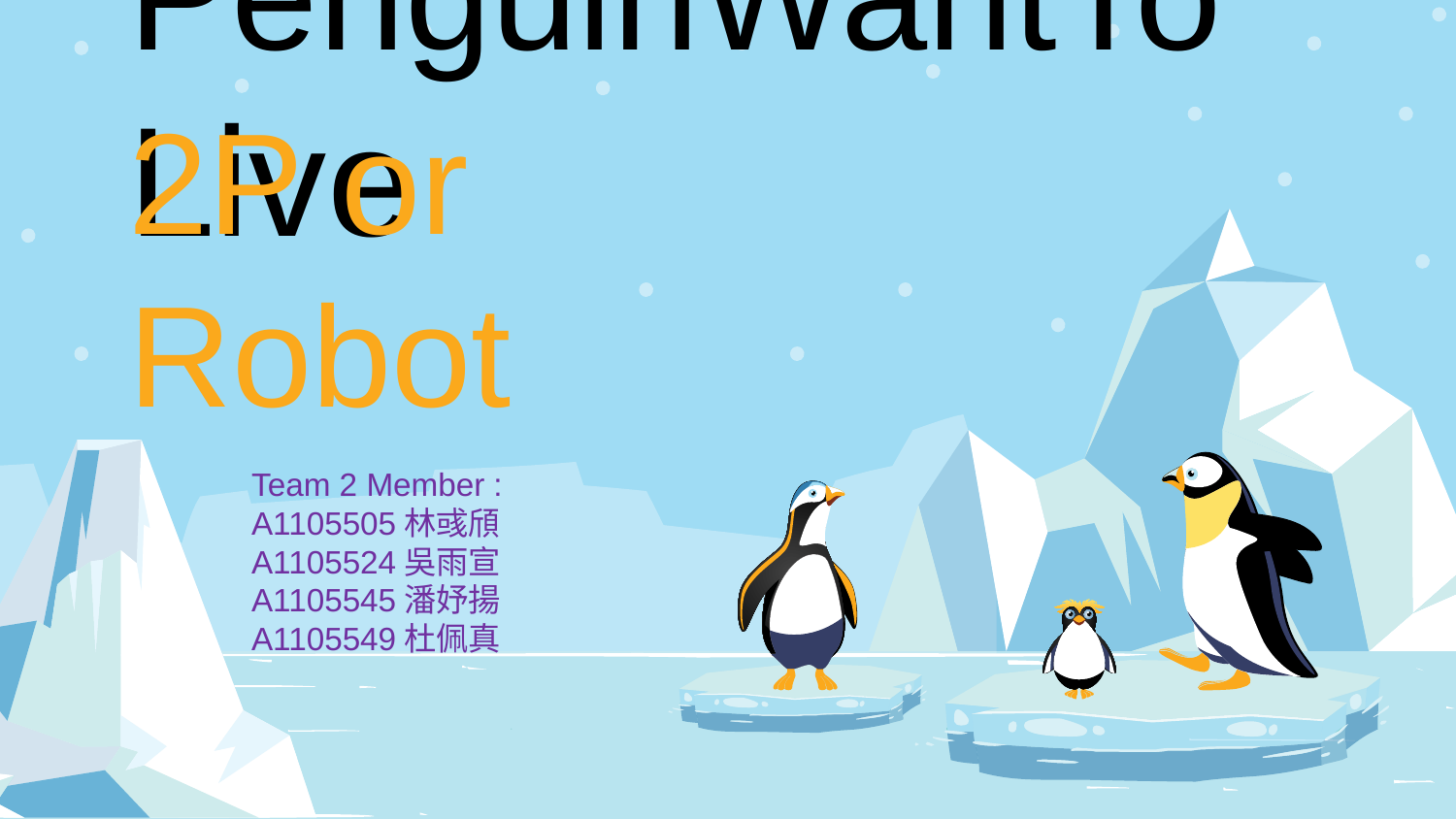

# PenguinWantToLive

2P or Robot

Team 2 Member :
A1105505林彧頎
A1105524吳雨宣
A1105545潘妤揚
A1105549杜佩真